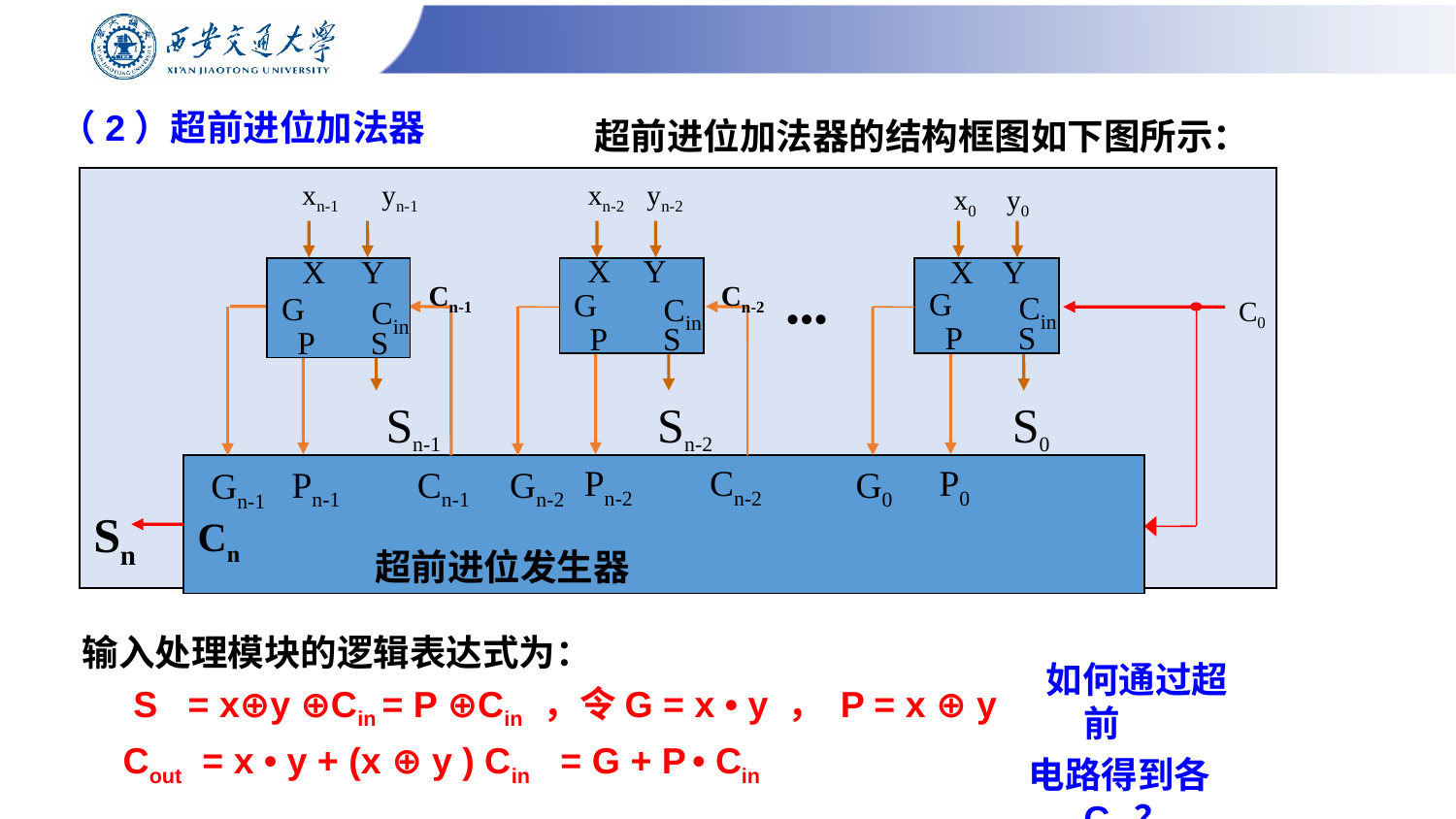

# （2）超前进位加法器
超前进位加法器的结构框图如下图所示：

xn-1
yn-1
xn-2
yn-2
x0
y0

X
Y
X
Y
X
Y

Cn-1
Cn-2
G
Cin
G
Cin
G
Cin
•••
C0

P
S
P
S
P
S

Sn-1
Sn-2
S0
Pn-2
Cn-2
P0
Pn-1
Cn-1
Gn-2
G0

Gn-1
Sn
Cn

超前进位发生器
输入处理模块的逻辑表达式为：
     S   = x⊕y ⊕Cin = P ⊕Cin  ，令G = x • y ， P = x ⊕ y
    Cout  = x • y + (x ⊕ y ) Cin   = G + P • Cin
 如何通过超前
电路得到各Ci ？